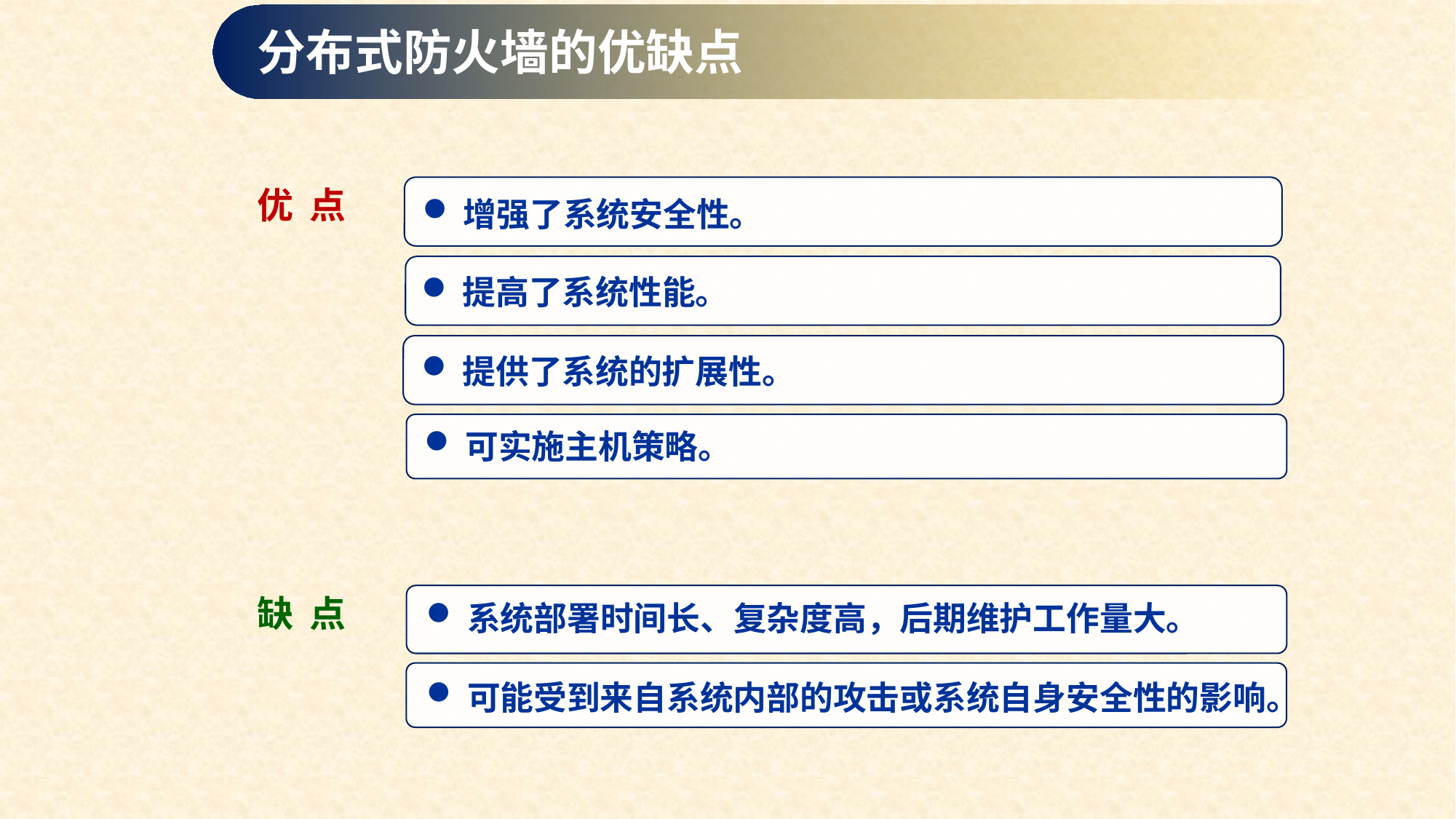

分布式防火墙的优缺点
优  点
缺  点

增强了系统安全性。

提高了系统性能。

提供了系统的扩展性。

可实施主机策略。

系统部署时间长、复杂度高，后期维护工作量大。

可能受到来自系统内部的攻击或系统自身安全性的影响。